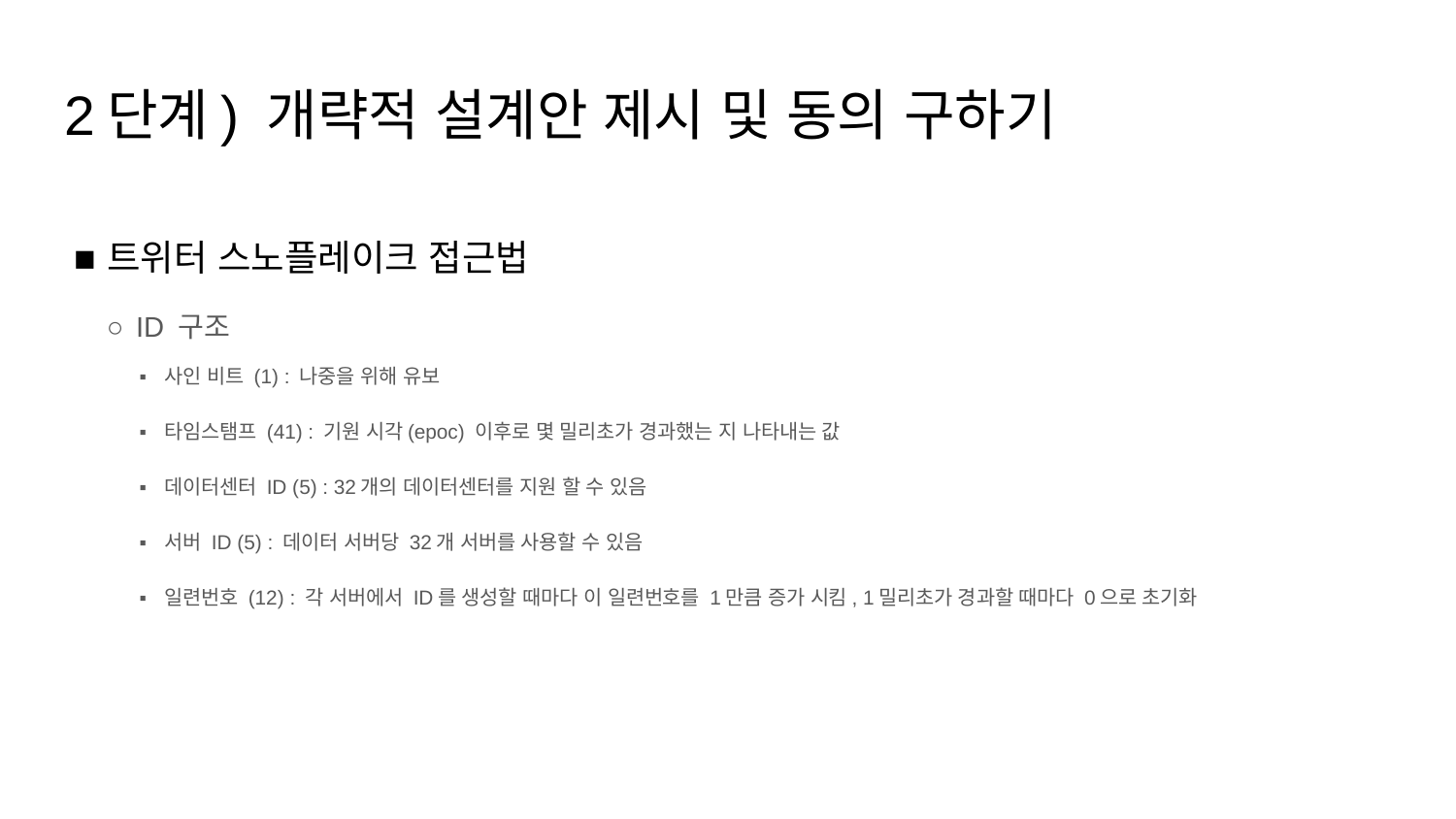

# 2단계) 개략적 설계안 제시 및 동의 구하기
트위터 스노플레이크 접근법
ID 구조
사인 비트 (1) : 나중을 위해 유보
타임스탬프 (41) : 기원 시각(epoc) 이후로 몇 밀리초가 경과했는 지 나타내는 값
데이터센터 ID (5) : 32개의 데이터센터를 지원 할 수 있음
서버 ID (5) : 데이터 서버당 32개 서버를 사용할 수 있음
일련번호 (12) : 각 서버에서 ID를 생성할 때마다 이 일련번호를 1만큼 증가 시킴, 1밀리초가 경과할 때마다 0으로 초기화